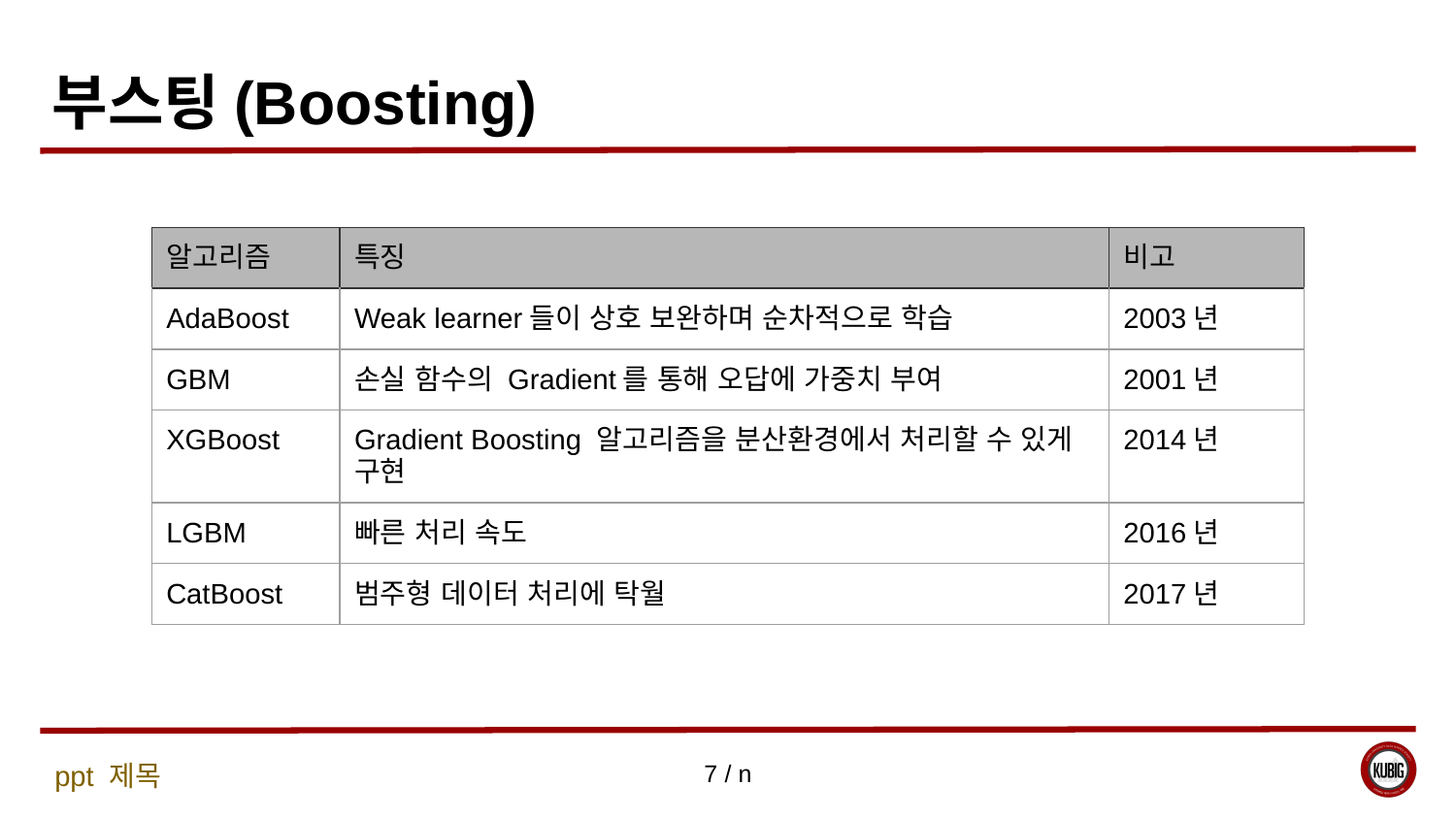

# 부스팅(Boosting)
| 알고리즘 | 특징 | 비고 |
| --- | --- | --- |
| AdaBoost | Weak learner들이 상호 보완하며 순차적으로 학습 | 2003년 |
| GBM | 손실 함수의 Gradient를 통해 오답에 가중치 부여 | 2001년 |
| XGBoost | Gradient Boosting 알고리즘을 분산환경에서 처리할 수 있게 구현 | 2014년 |
| LGBM | 빠른 처리 속도 | 2016년 |
| CatBoost | 범주형 데이터 처리에 탁월 | 2017년 |
7 / n